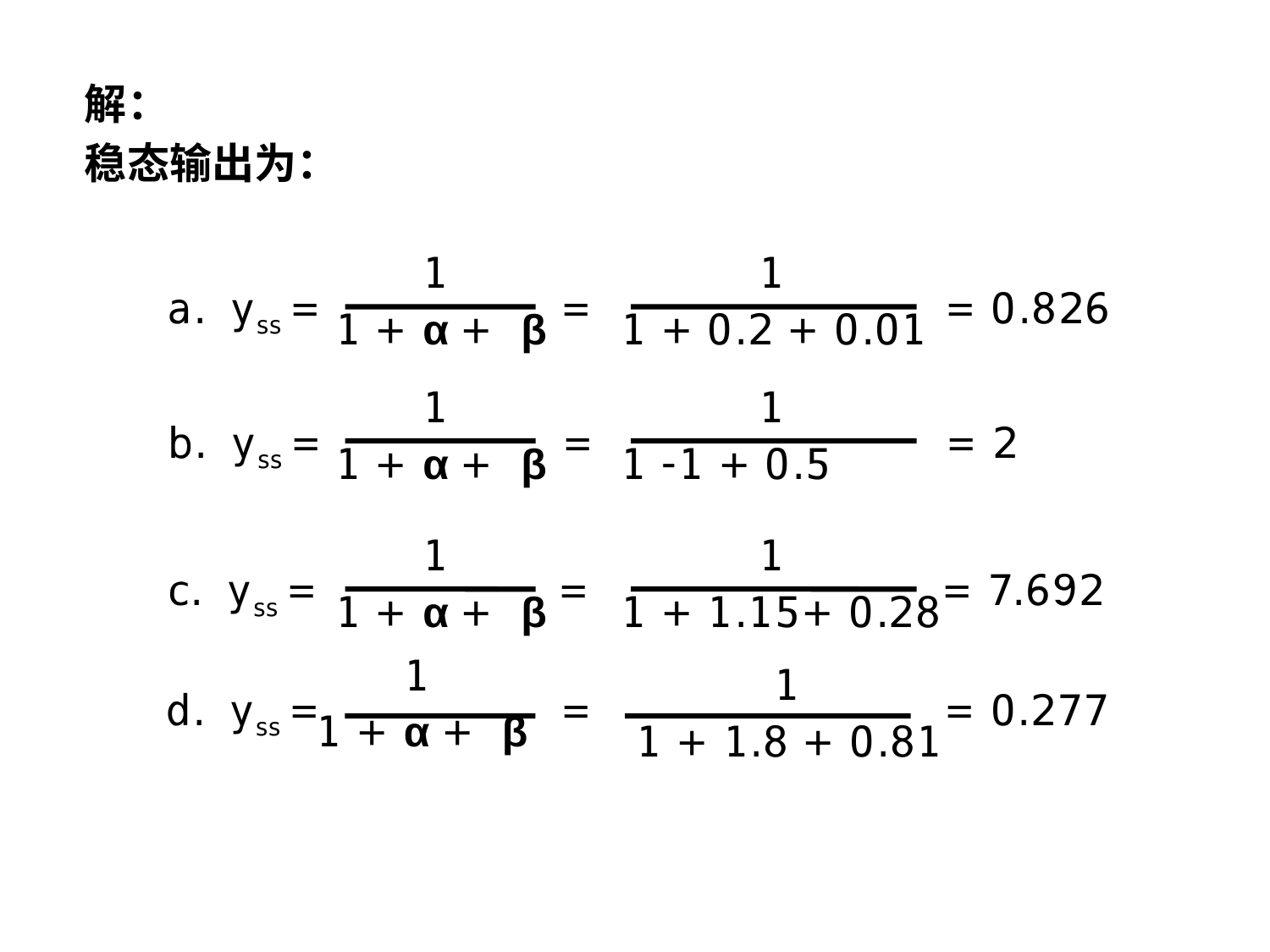

解：
稳态输出为：
       1
1 + α +  β
           1
1 + 0.2 + 0.01
 a.  yss =                   =                            = 0.826

       1
1 + α +  β
           1
1 -1 + 0.5
 b.  yss =                   =                            = 2

       1
1 + α +  β
           1
1 + 1.15+ 0.28
 c.  yss =                   =                            = 7.692

       1
1 + α +  β
           1
1 + 1.8 + 0.81
d.  yss =                   =                            = 0.277